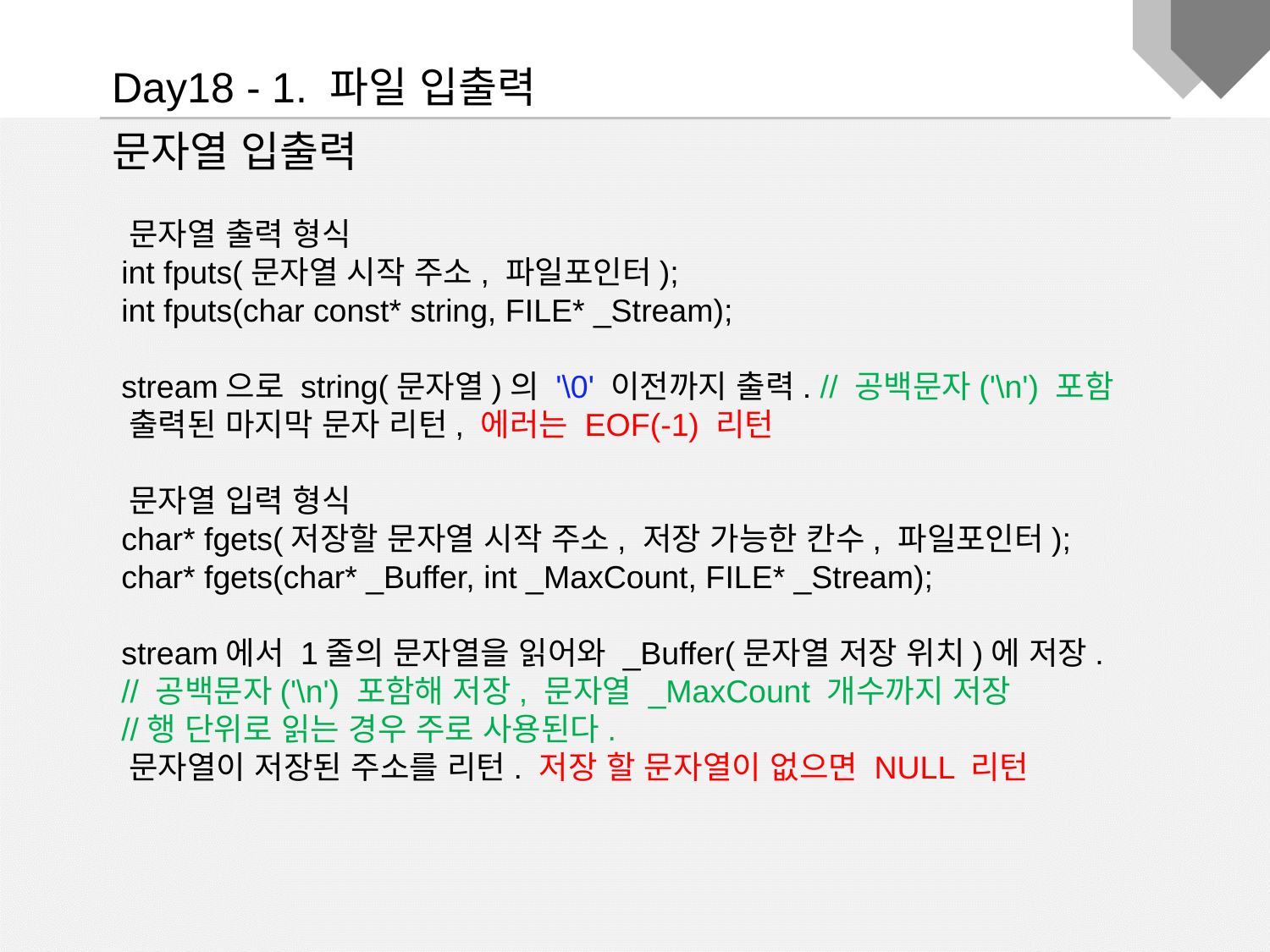

Day18 - 1. 파일 입출력
문자열 입출력

 문자열 출력 형식
 int fputs(문자열 시작 주소, 파일포인터);
 int fputs(char const* string, FILE* _Stream);

 stream으로 string(문자열)의 '\0' 이전까지 출력. // 공백문자('\n') 포함
 출력된 마지막 문자 리턴, 에러는 EOF(-1) 리턴

 문자열 입력 형식
 char* fgets(저장할 문자열 시작 주소, 저장 가능한 칸수, 파일포인터);
 char* fgets(char* _Buffer, int _MaxCount, FILE* _Stream);

 stream에서 1줄의 문자열을 읽어와 _Buffer(문자열 저장 위치)에 저장.
 // 공백문자('\n') 포함해 저장, 문자열 _MaxCount 개수까지 저장
 //행 단위로 읽는 경우 주로 사용된다.
 문자열이 저장된 주소를 리턴. 저장 할 문자열이 없으면 NULL 리턴